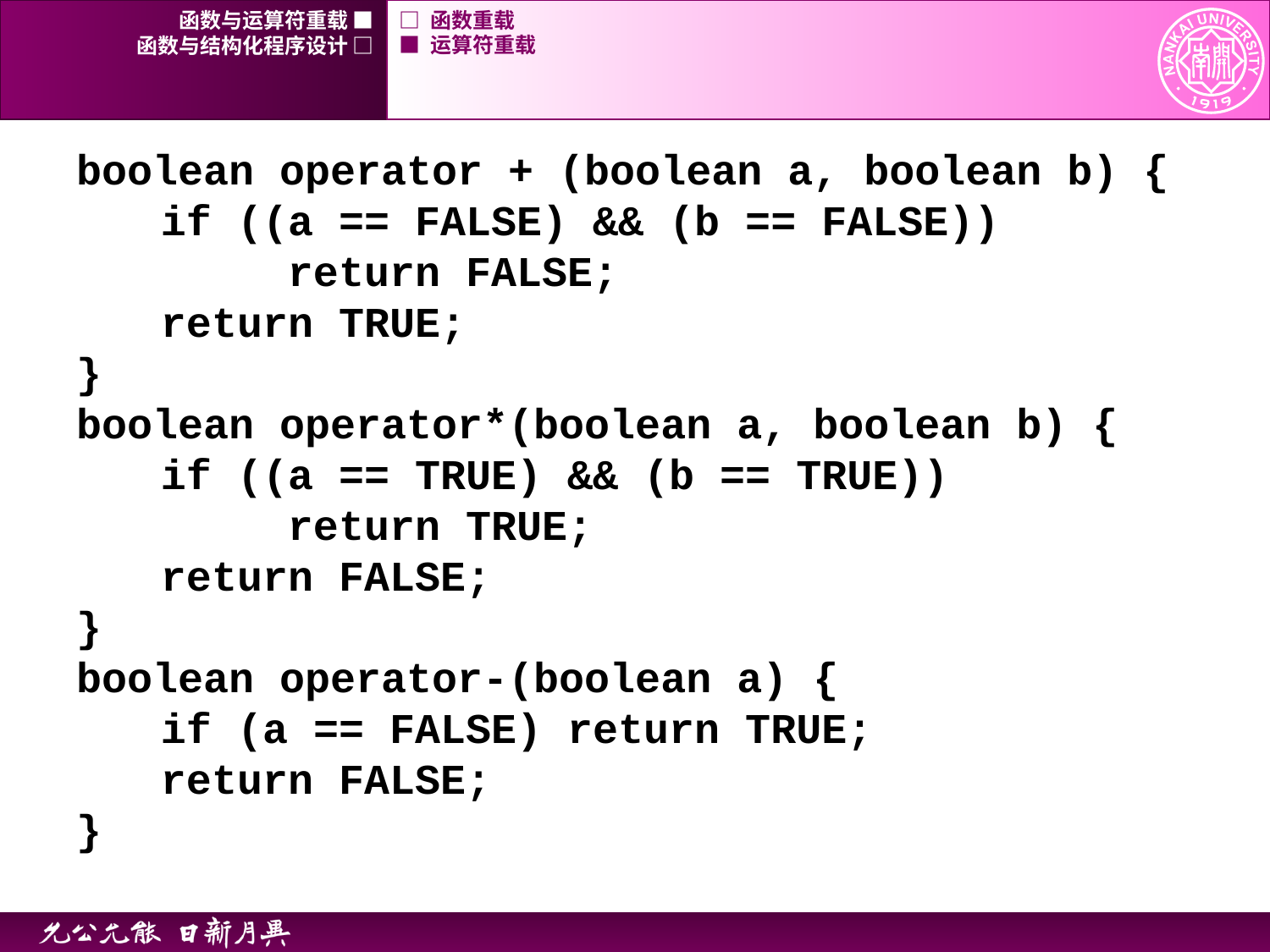

函数与运算符重载 ■
□ 函数重载
函数与结构化程序设计 □
■ 运算符重载

boolean operator + (boolean a, boolean b) {
	if ((a == FALSE) && (b == FALSE))
		return FALSE;
	return TRUE;
}
boolean operator*(boolean a, boolean b) {
	if ((a == TRUE) && (b == TRUE))
		return TRUE;
	return FALSE;
}
boolean operator-(boolean a) {
	if (a == FALSE) return TRUE;
	return FALSE;
}